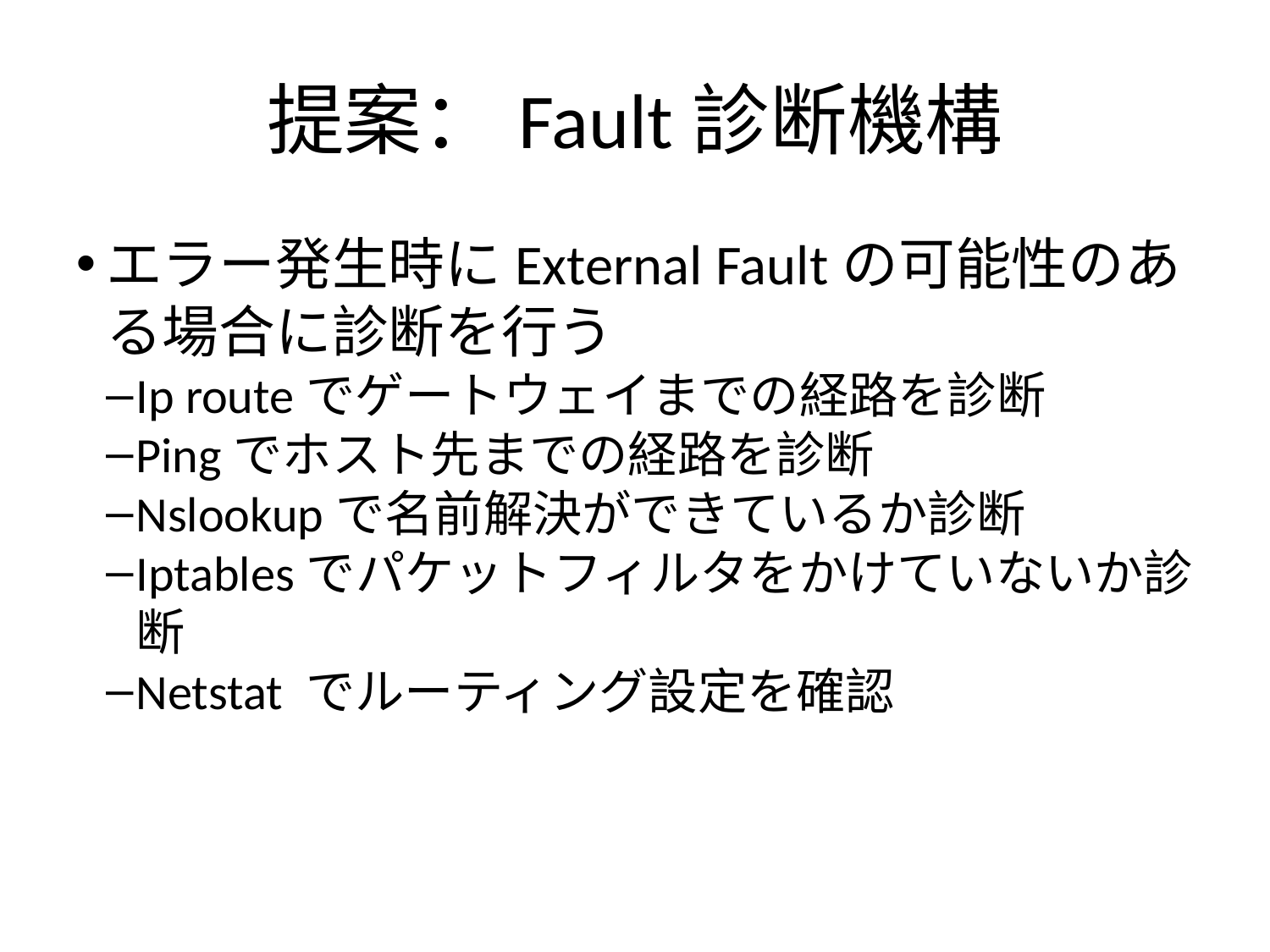

提案：Fault診断機構
エラー発生時にExternal Faultの可能性のある場合に診断を行う
Ip routeでゲートウェイまでの経路を診断
Pingでホスト先までの経路を診断
Nslookupで名前解決ができているか診断
Iptablesでパケットフィルタをかけていないか診断
Netstat でルーティング設定を確認